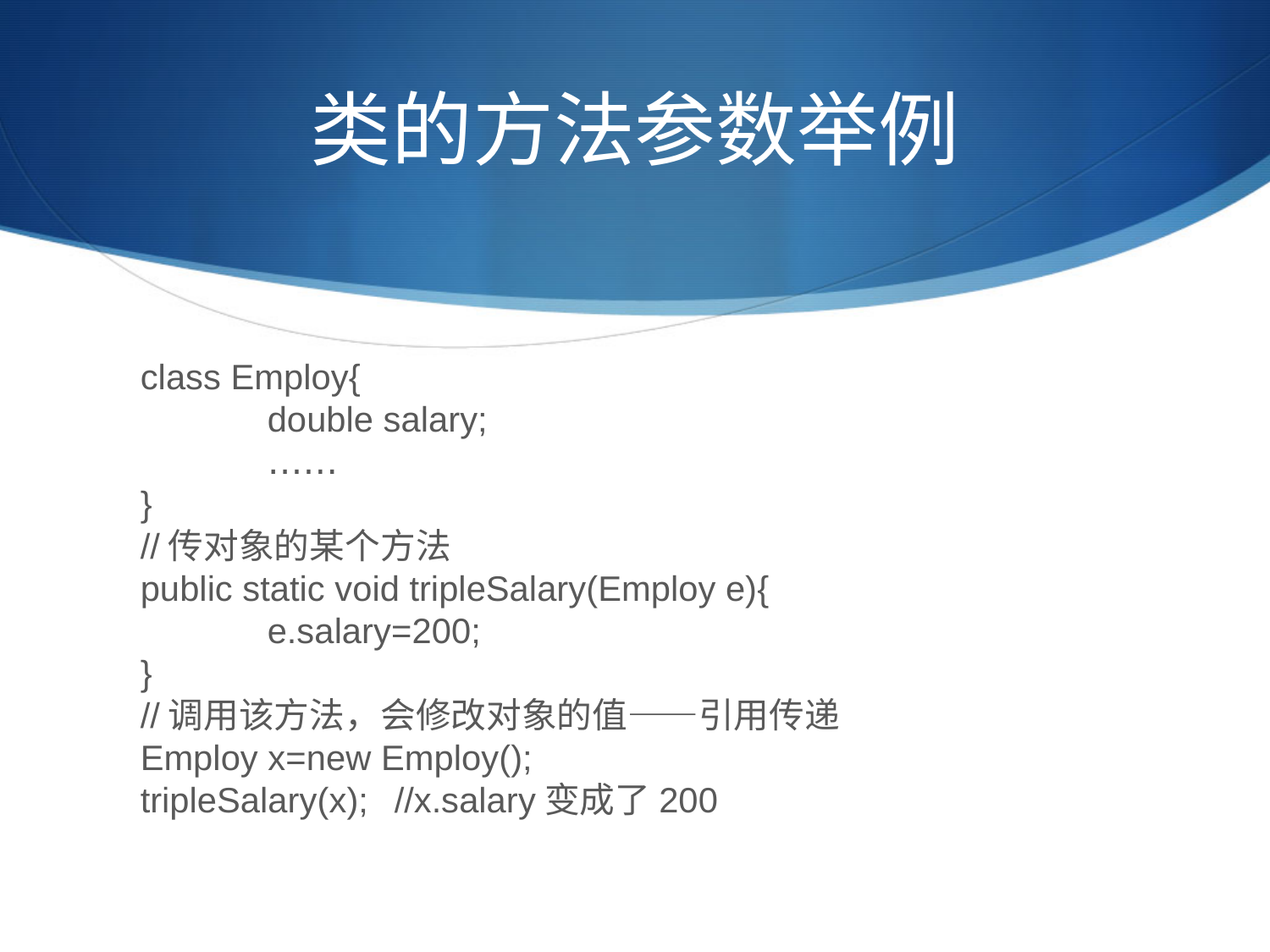

# 类的方法参数举例
class Employ{
	double salary;
	……
}
//传对象的某个方法
public static void tripleSalary(Employ e){
	e.salary=200;
}
//调用该方法，会修改对象的值——引用传递
Employ x=new Employ();
tripleSalary(x);	//x.salary变成了200